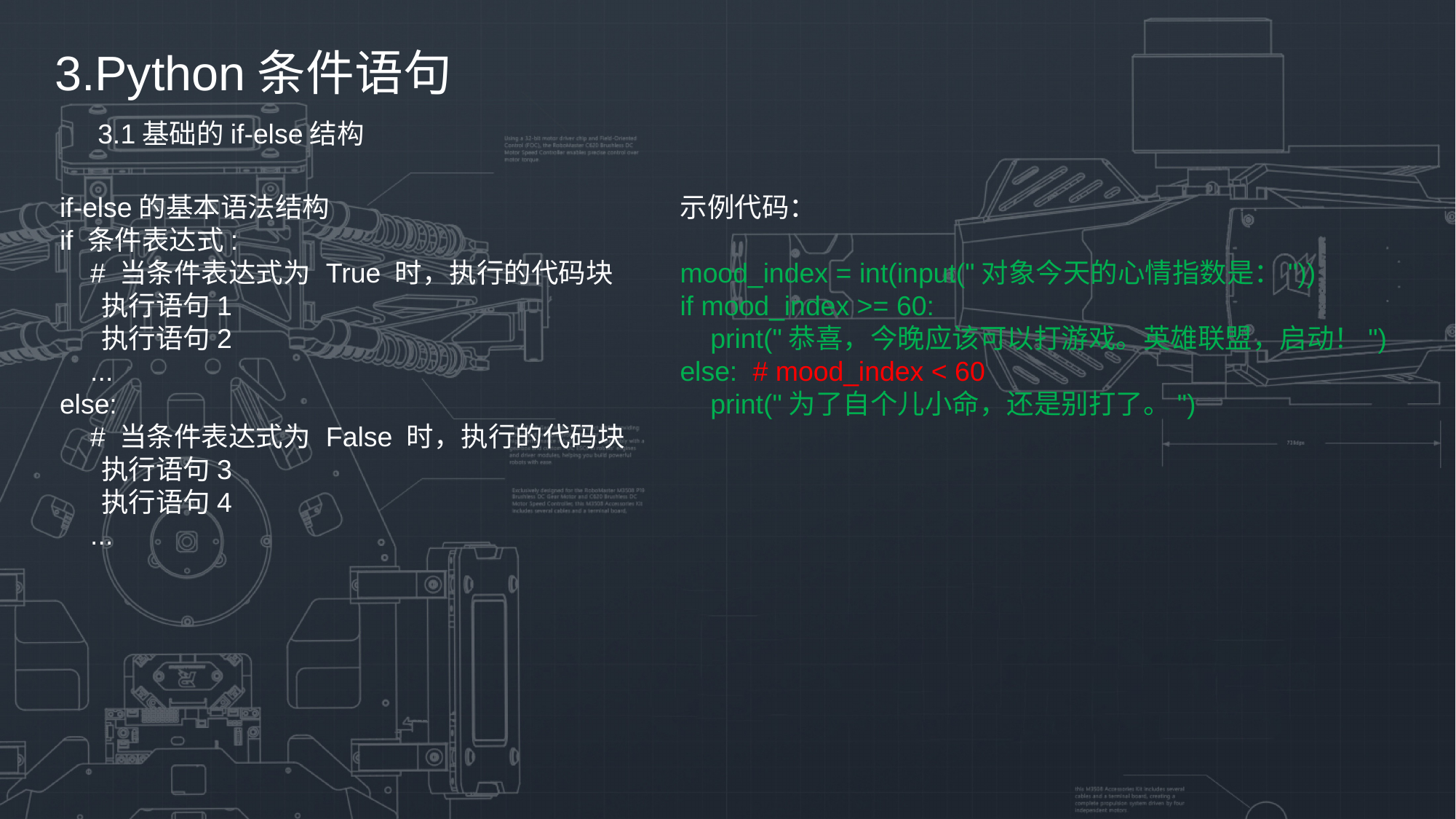

3.Python条件语句
3.1基础的if-else结构
if-else的基本语法结构
if 条件表达式:
    # 当条件表达式为 True 时，执行的代码块
    执行语句1
    执行语句2
    ...
else:
    # 当条件表达式为 False 时，执行的代码块
    执行语句3
    执行语句4
    ...
示例代码：

mood_index = int(input("对象今天的心情指数是："))
if mood_index >= 60:
    print("恭喜，今晚应该可以打游戏。英雄联盟，启动！")
else:  # mood_index < 60
    print("为了自个儿小命，还是别打了。")